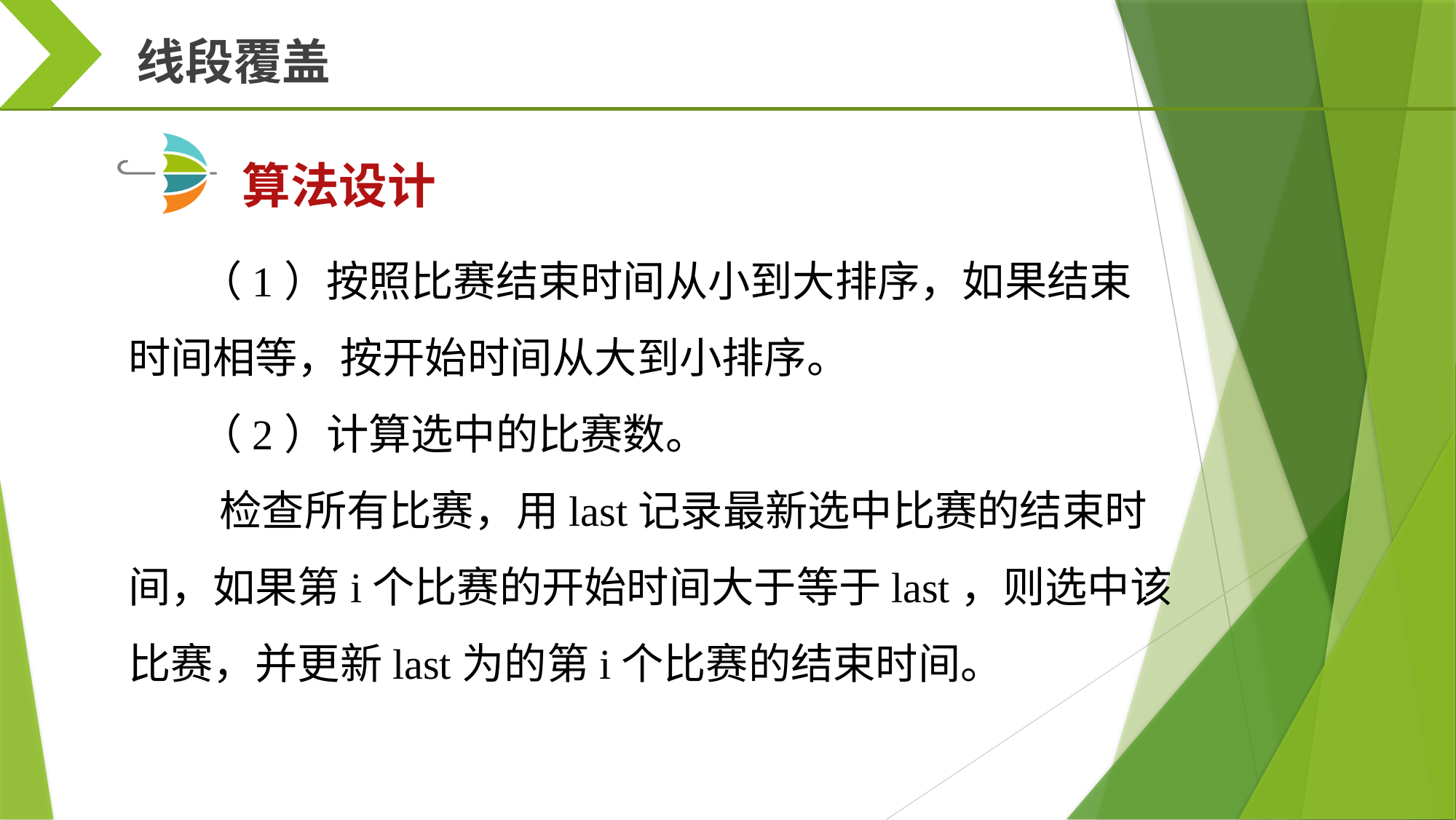

线段覆盖
算法设计

（1）按照比赛结束时间从小到大排序，如果结束时间相等，按开始时间从大到小排序。
（2）计算选中的比赛数。
 检查所有比赛，用last记录最新选中比赛的结束时间，如果第i个比赛的开始时间大于等于last，则选中该比赛，并更新last为的第i个比赛的结束时间。